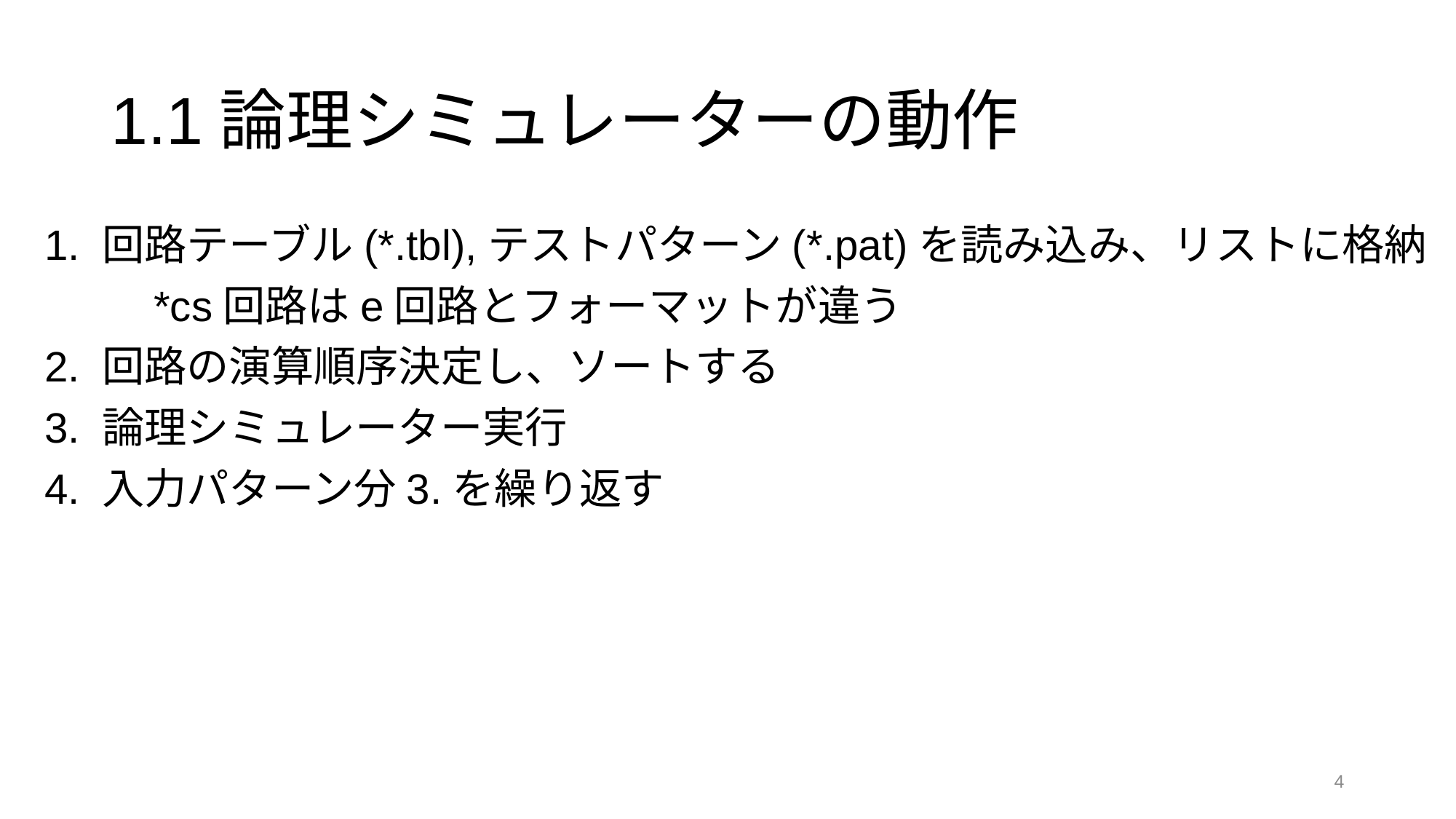

# 1.1論理シミュレーターの動作
1. 回路テーブル(*.tbl),テストパターン(*.pat)を読み込み、リストに格納
	*cs回路はe回路とフォーマットが違う
2. 回路の演算順序決定し、ソートする
3. 論理シミュレーター実行
4. 入力パターン分3.を繰り返す
4